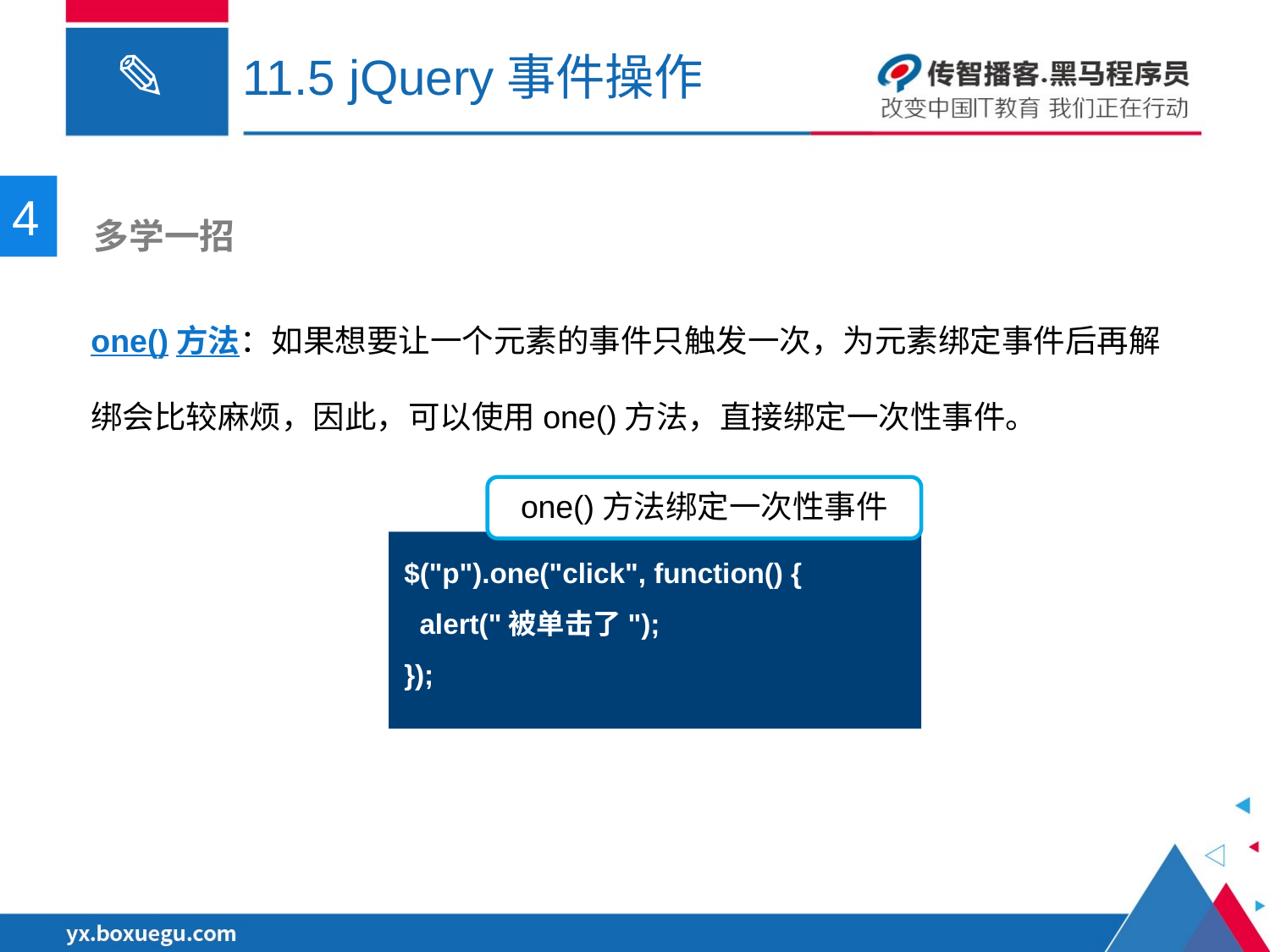

# 11.5 jQuery事件操作

4
  多学一招
one()方法：如果想要让一个元素的事件只触发一次，为元素绑定事件后再解绑会比较麻烦，因此，可以使用one()方法，直接绑定一次性事件。
one()方法绑定一次性事件

$("p").one("click", function() {
  alert("被单击了");
});